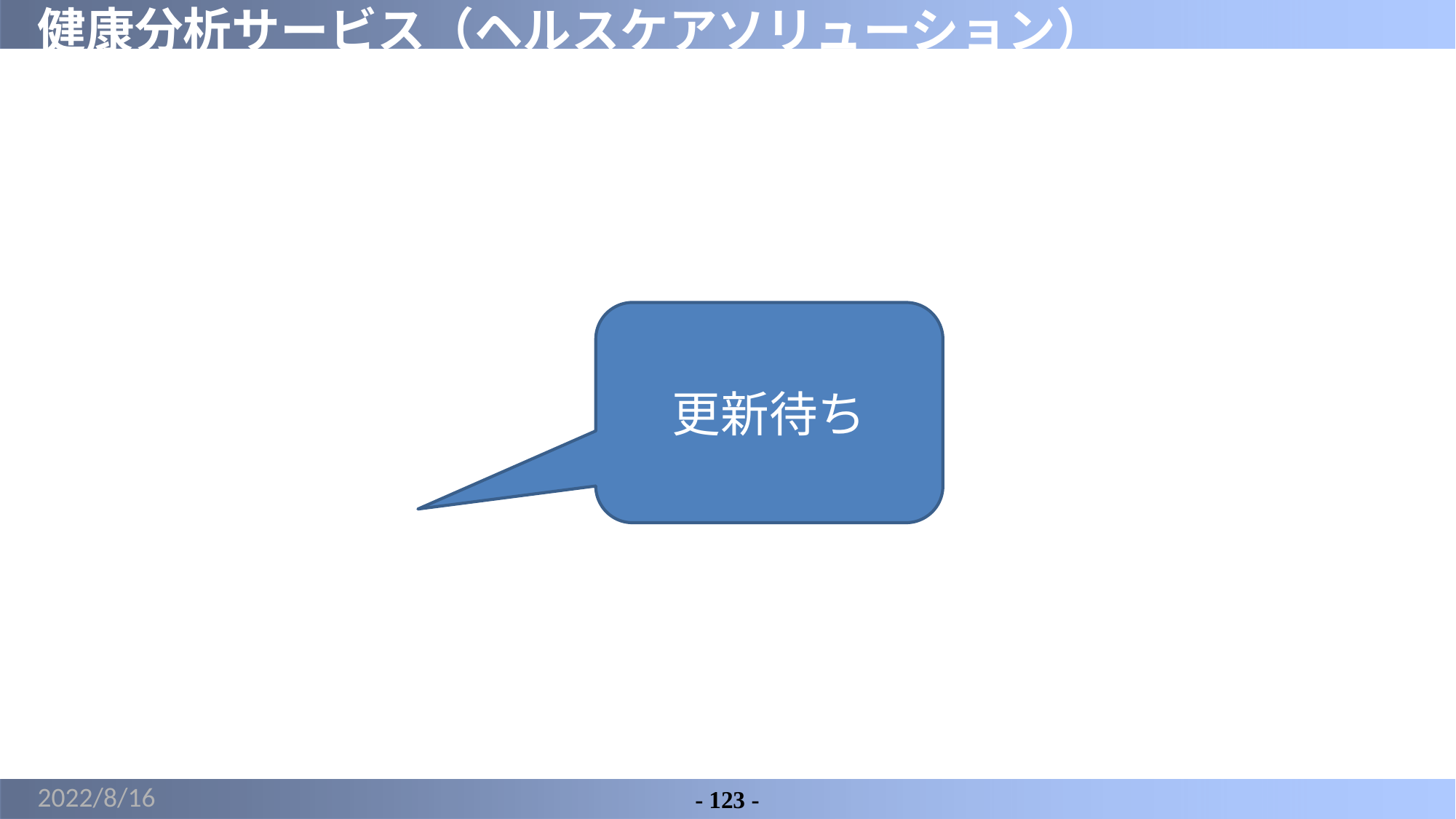

# 健康分析サービス（ヘルスケアソリューション）
更新待ち
2022/8/16
- 123 -